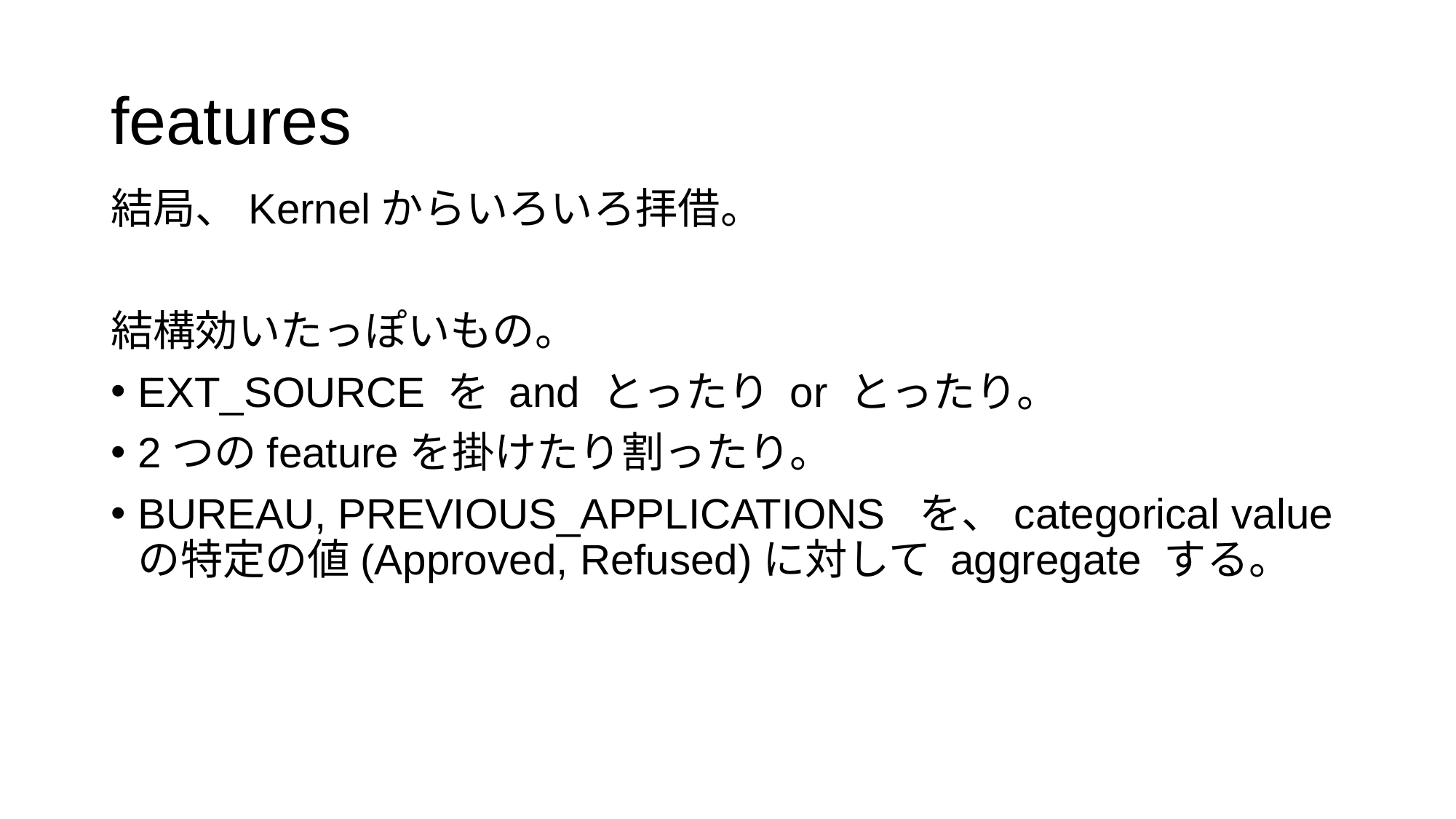

# features
結局、Kernelからいろいろ拝借。

結構効いたっぽいもの。
EXT_SOURCE を and とったり or とったり。
2つのfeatureを掛けたり割ったり。
BUREAU, PREVIOUS_APPLICATIONS  を、categorical value の特定の値(Approved, Refused)に対して aggregate する。